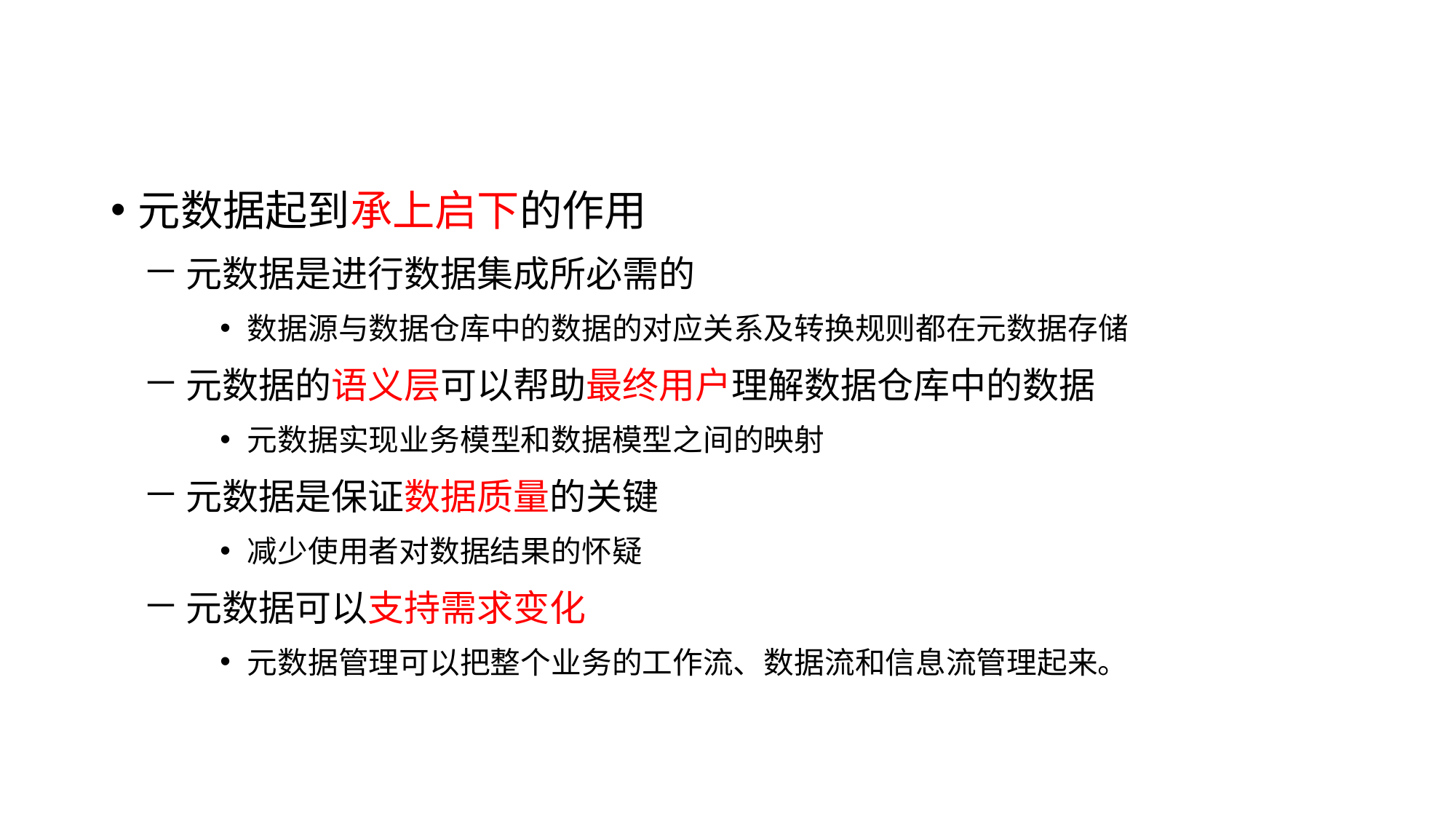

#
元数据起到承上启下的作用
元数据是进行数据集成所必需的
数据源与数据仓库中的数据的对应关系及转换规则都在元数据存储
元数据的语义层可以帮助最终用户理解数据仓库中的数据
元数据实现业务模型和数据模型之间的映射
元数据是保证数据质量的关键
减少使用者对数据结果的怀疑
元数据可以支持需求变化
元数据管理可以把整个业务的工作流、数据流和信息流管理起来。
64